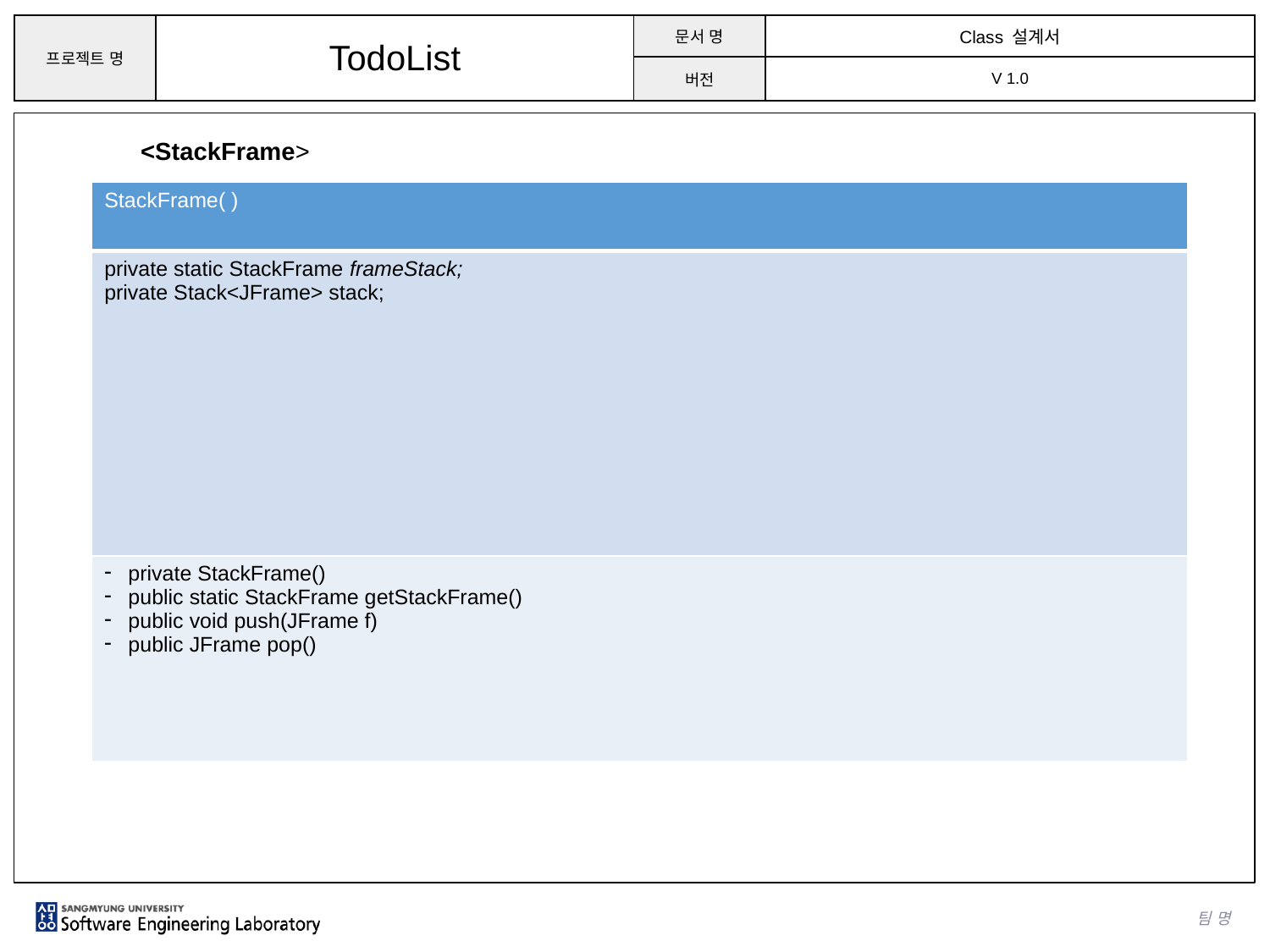

<StackFrame>
| StackFrame( ) |
| --- |
| private static StackFrame frameStack; private Stack<JFrame> stack; |
| private StackFrame() public static StackFrame getStackFrame() public void push(JFrame f) public JFrame pop() |
팀 명